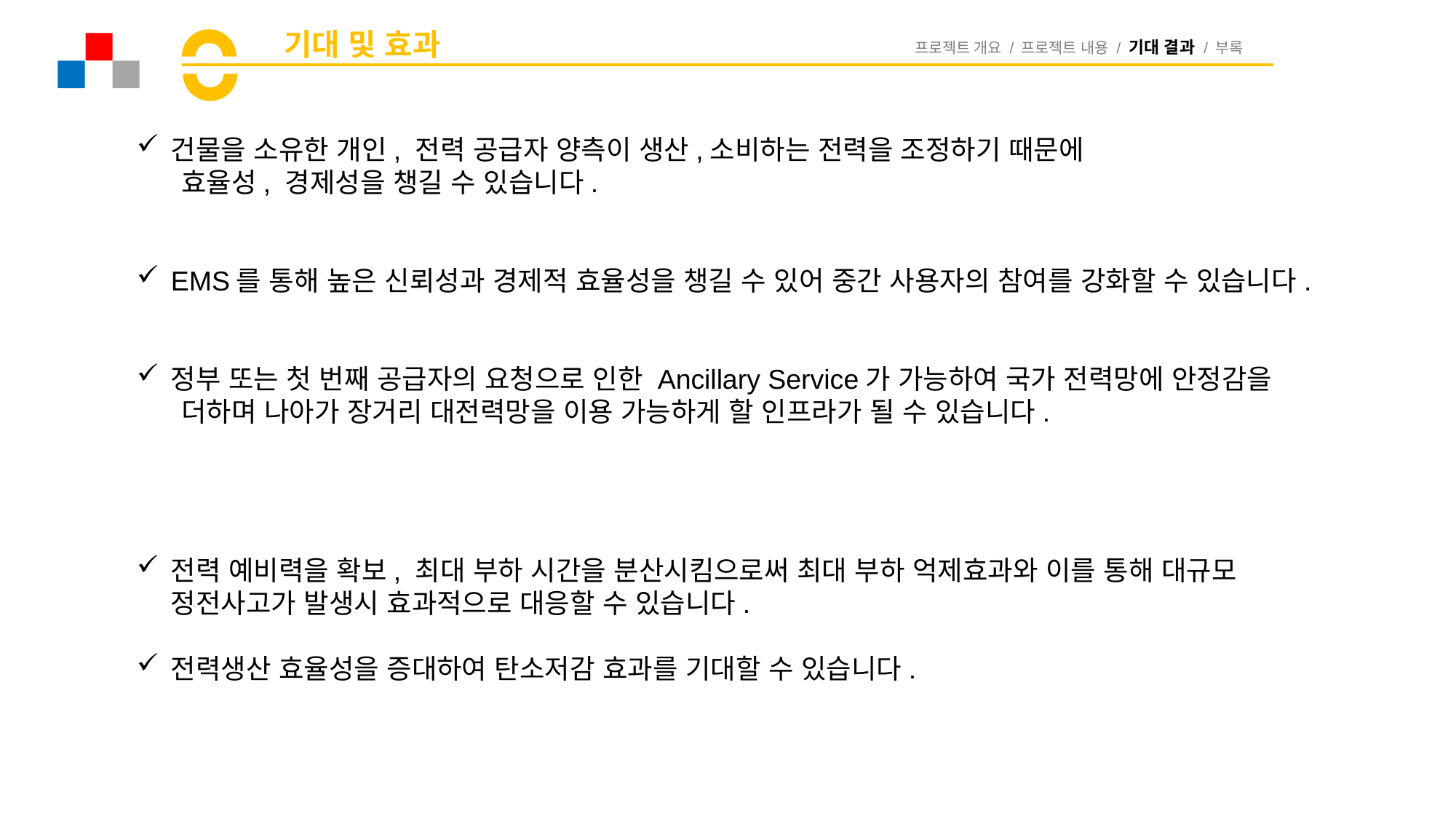

# 기대 및 효과
프로젝트 개요 / 프로젝트 내용 / 기대 결과 / 부록

건물을 소유한 개인, 전력 공급자 양측이 생산,소비하는 전력을 조정하기 때문에
     효율성, 경제성을 챙길 수 있습니다.

EMS를 통해 높은 신뢰성과 경제적 효율성을 챙길 수 있어 중간 사용자의 참여를 강화할 수 있습니다.

정부 또는 첫 번째 공급자의 요청으로 인한 Ancillary Service가 가능하여 국가 전력망에 안정감을
     더하며 나아가 장거리 대전력망을 이용 가능하게 할 인프라가 될 수 있습니다.

전력 예비력을 확보, 최대 부하 시간을 분산시킴으로써 최대 부하 억제효과와 이를 통해 대규모 정전사고가 발생시 효과적으로 대응할 수 있습니다.

전력생산 효율성을 증대하여 탄소저감 효과를 기대할 수 있습니다.